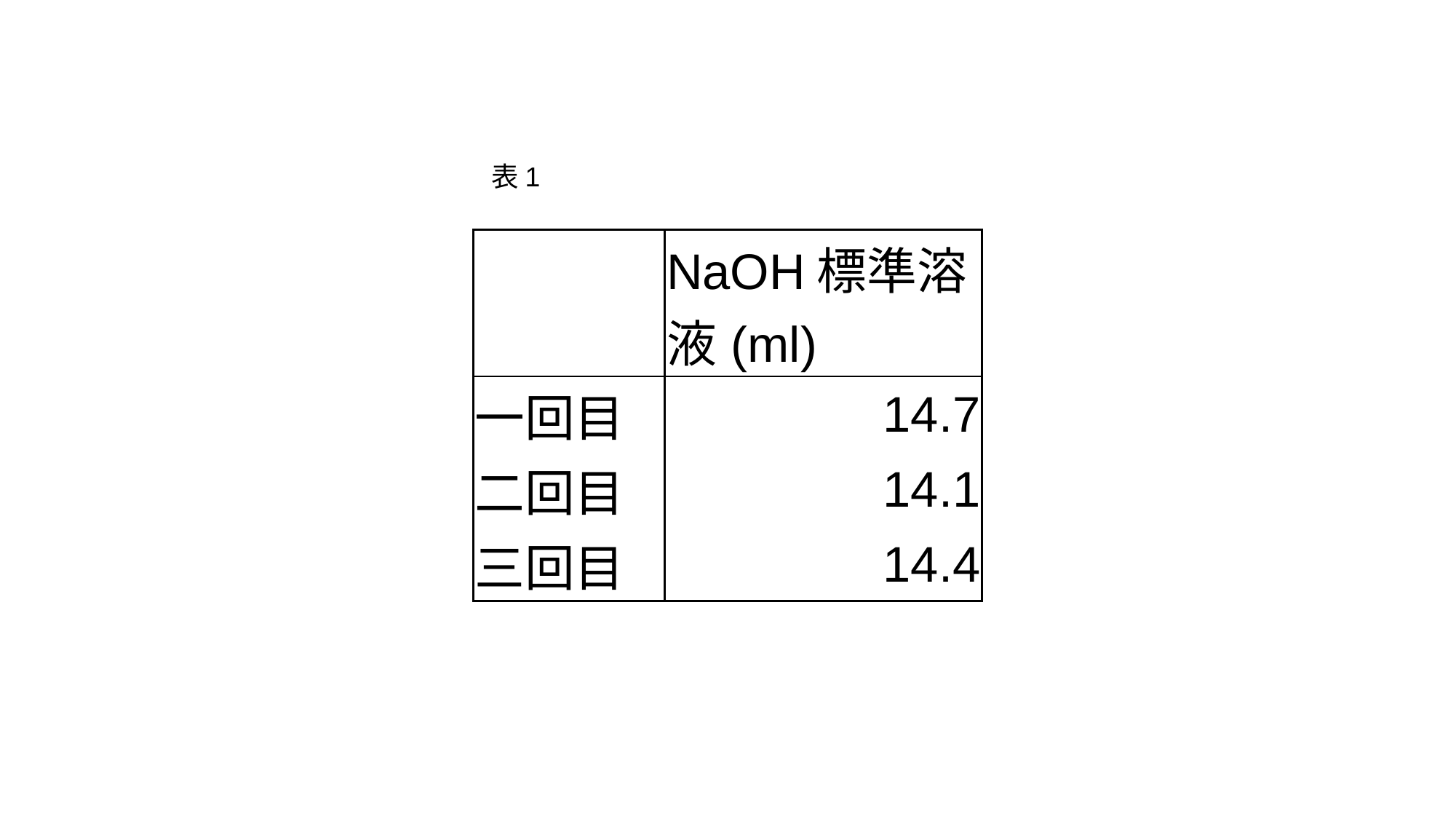

表1
|  | NaOH標準溶液(ml) |
| --- | --- |
| 一回目 | 14.7 |
| 二回目 | 14.1 |
| 三回目 | 14.4 |